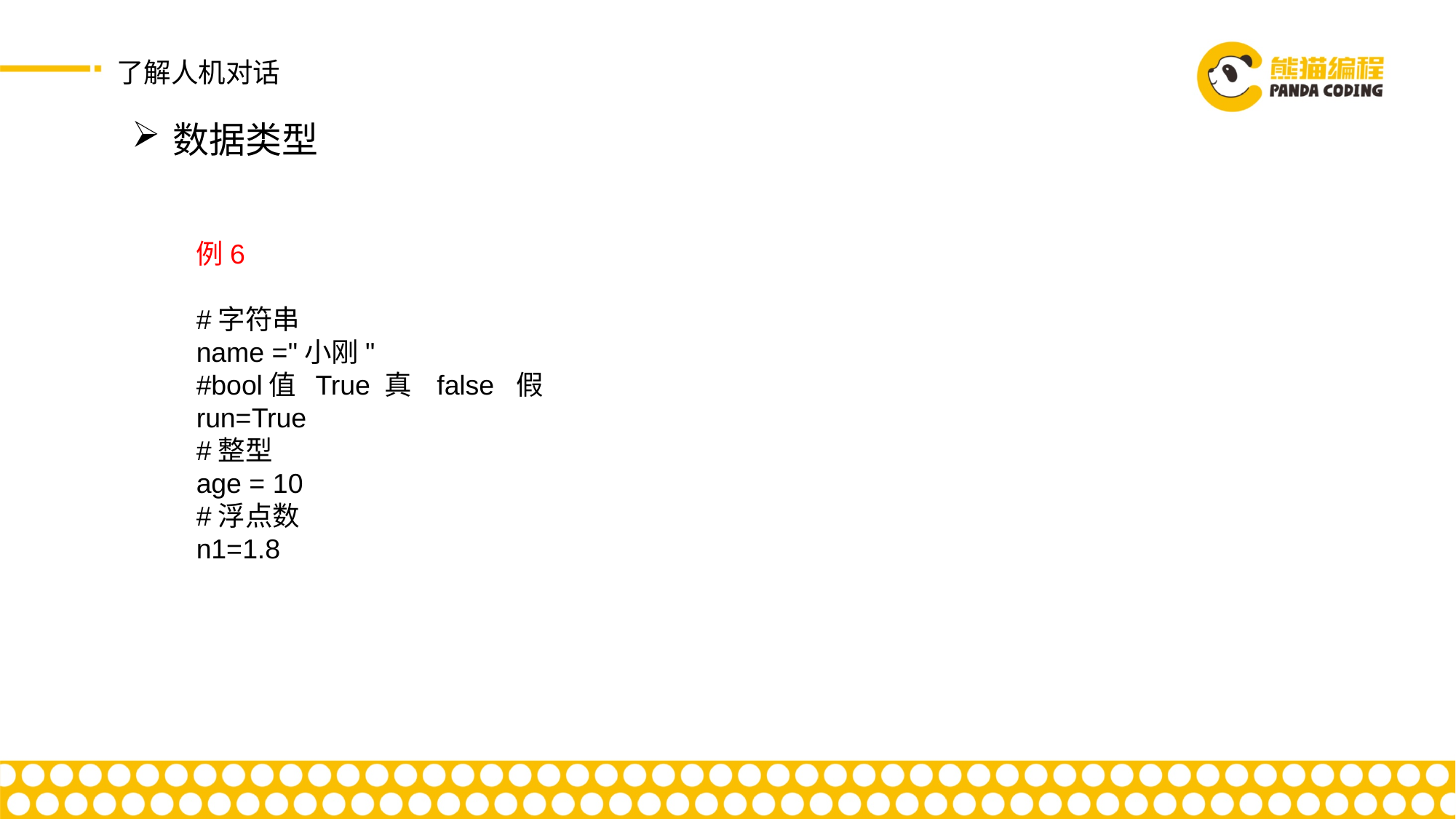

了解人机对话
数据类型
例6

#字符串
name ="小刚"
#bool值  True 真   false  假
run=True
#整型
age = 10
#浮点数
n1=1.8